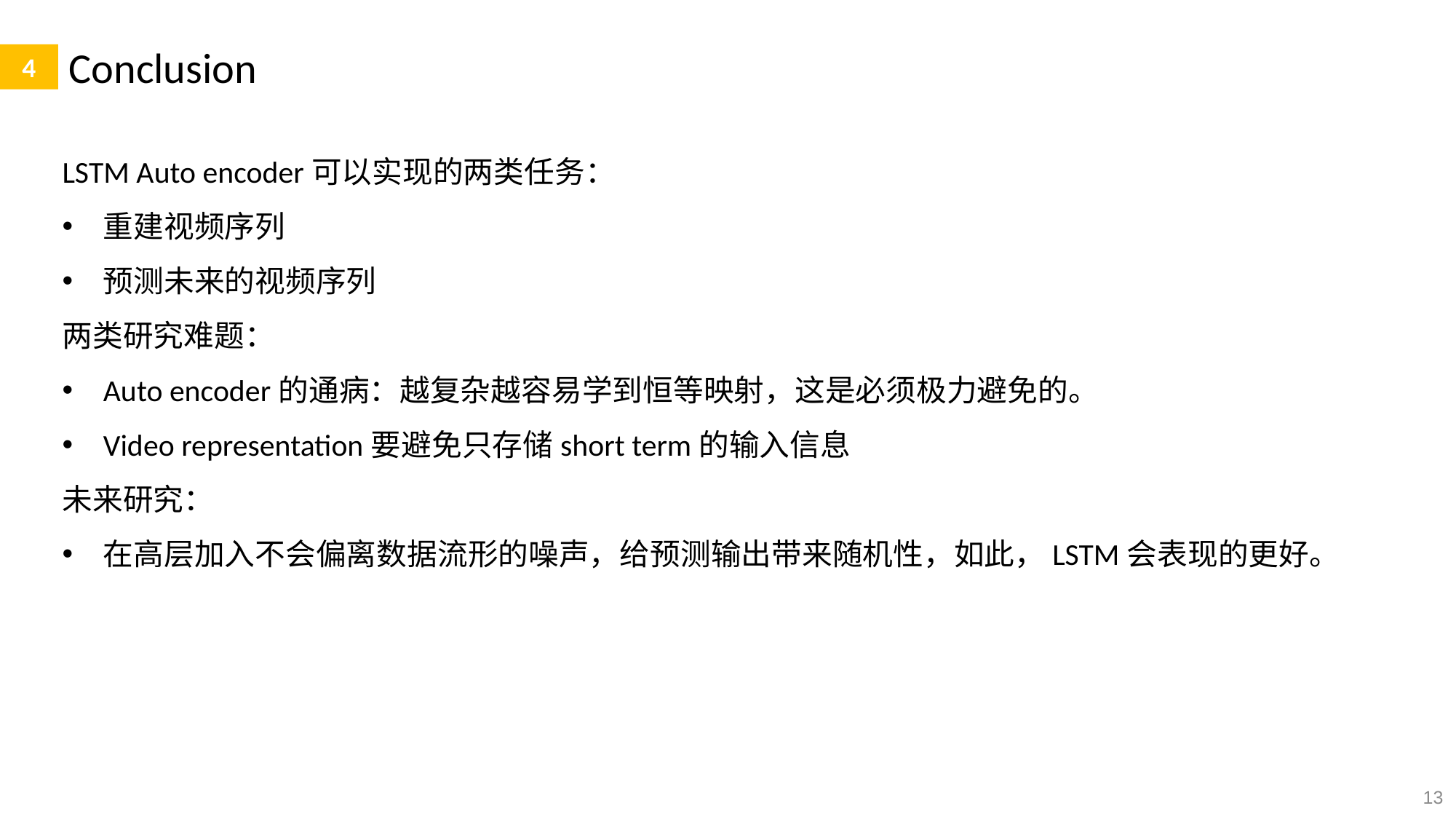

Conclusion
4
LSTM Auto encoder可以实现的两类任务：
重建视频序列
预测未来的视频序列
两类研究难题：
Auto encoder的通病：越复杂越容易学到恒等映射，这是必须极力避免的。
Video representation要避免只存储short term的输入信息
未来研究：
在高层加入不会偏离数据流形的噪声，给预测输出带来随机性，如此，LSTM会表现的更好。

13